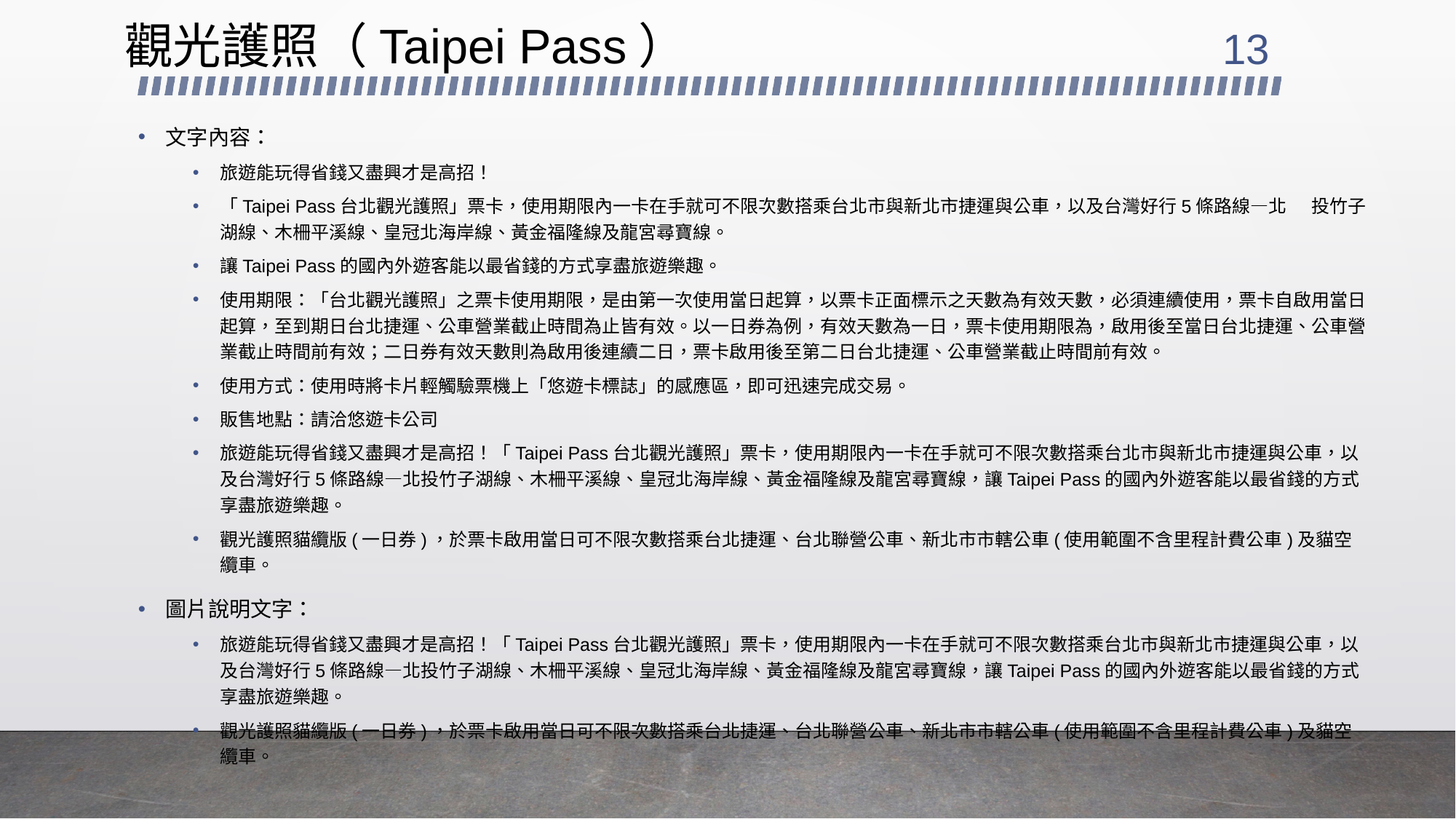

# 觀光護照（Taipei Pass）
13
文字內容：
旅遊能玩得省錢又盡興才是高招！
「Taipei Pass台北觀光護照」票卡，使用期限內一卡在手就可不限次數搭乘台北市與新北市捷運與公車，以及台灣好行5條路線—北	投竹子湖線、木柵平溪線、皇冠北海岸線、黃金福隆線及龍宮尋寶線。
讓Taipei Pass的國內外遊客能以最省錢的方式享盡旅遊樂趣。
使用期限：「台北觀光護照」之票卡使用期限，是由第一次使用當日起算，以票卡正面標示之天數為有效天數，必須連續使用，票卡自啟用當日起算，至到期日台北捷運、公車營業截止時間為止皆有效。以一日券為例，有效天數為一日，票卡使用期限為，啟用後至當日台北捷運、公車營業截止時間前有效；二日券有效天數則為啟用後連續二日，票卡啟用後至第二日台北捷運、公車營業截止時間前有效。
使用方式：使用時將卡片輕觸驗票機上「悠遊卡標誌」的感應區，即可迅速完成交易。
販售地點：請洽悠遊卡公司
旅遊能玩得省錢又盡興才是高招！「Taipei Pass台北觀光護照」票卡，使用期限內一卡在手就可不限次數搭乘台北市與新北市捷運與公車，以及台灣好行5條路線—北投竹子湖線、木柵平溪線、皇冠北海岸線、黃金福隆線及龍宮尋寶線，讓Taipei Pass的國內外遊客能以最省錢的方式享盡旅遊樂趣。
觀光護照貓纜版(一日券)，於票卡啟用當日可不限次數搭乘台北捷運、台北聯營公車、新北市市轄公車(使用範圍不含里程計費公車)及貓空纜車。
圖片說明文字：
旅遊能玩得省錢又盡興才是高招！「Taipei Pass台北觀光護照」票卡，使用期限內一卡在手就可不限次數搭乘台北市與新北市捷運與公車，以及台灣好行5條路線—北投竹子湖線、木柵平溪線、皇冠北海岸線、黃金福隆線及龍宮尋寶線，讓Taipei Pass的國內外遊客能以最省錢的方式享盡旅遊樂趣。
觀光護照貓纜版(一日券)，於票卡啟用當日可不限次數搭乘台北捷運、台北聯營公車、新北市市轄公車(使用範圍不含里程計費公車)及貓空纜車。